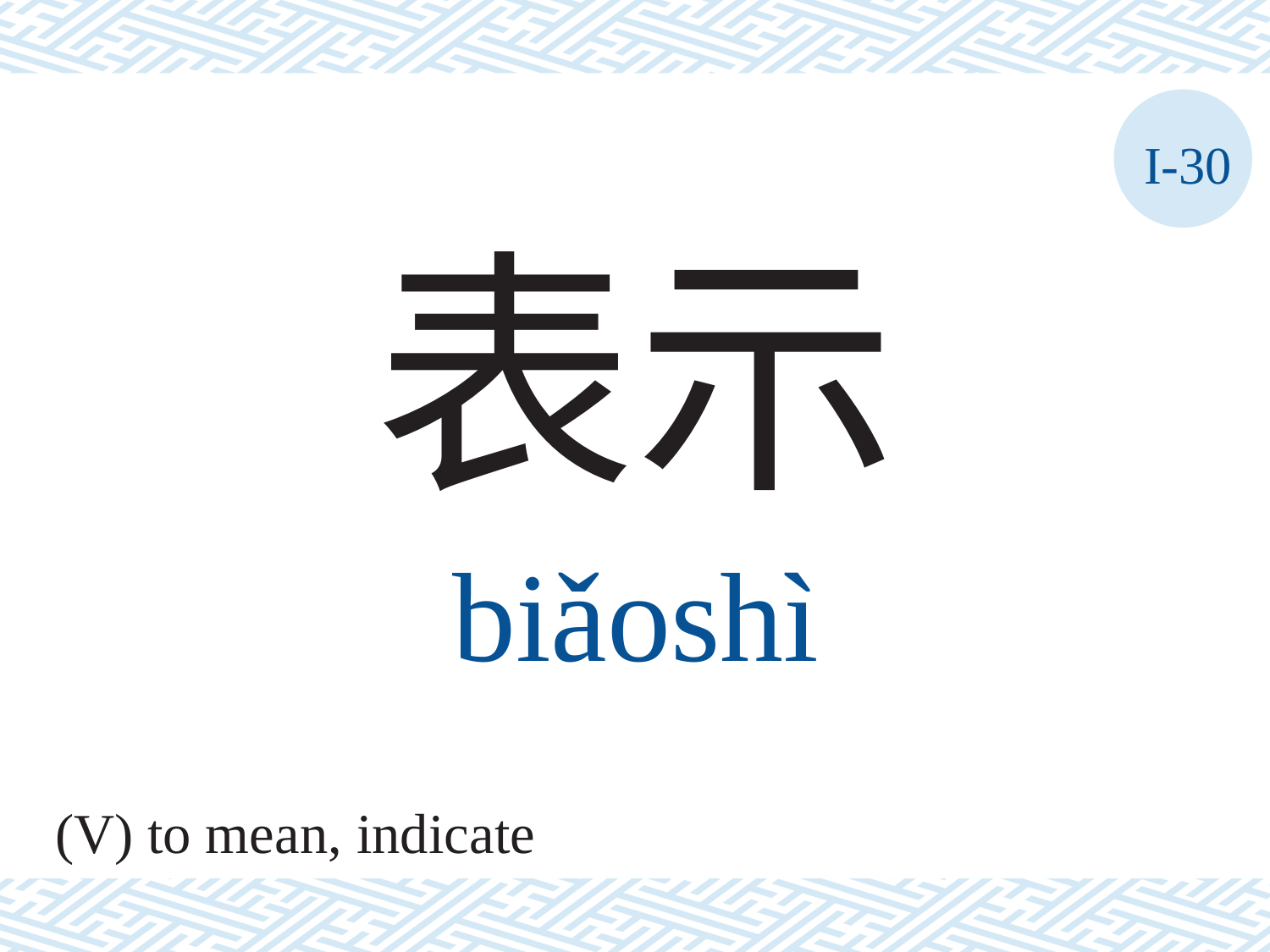

I-30
表示
biǎoshì
(V) to mean, indicate